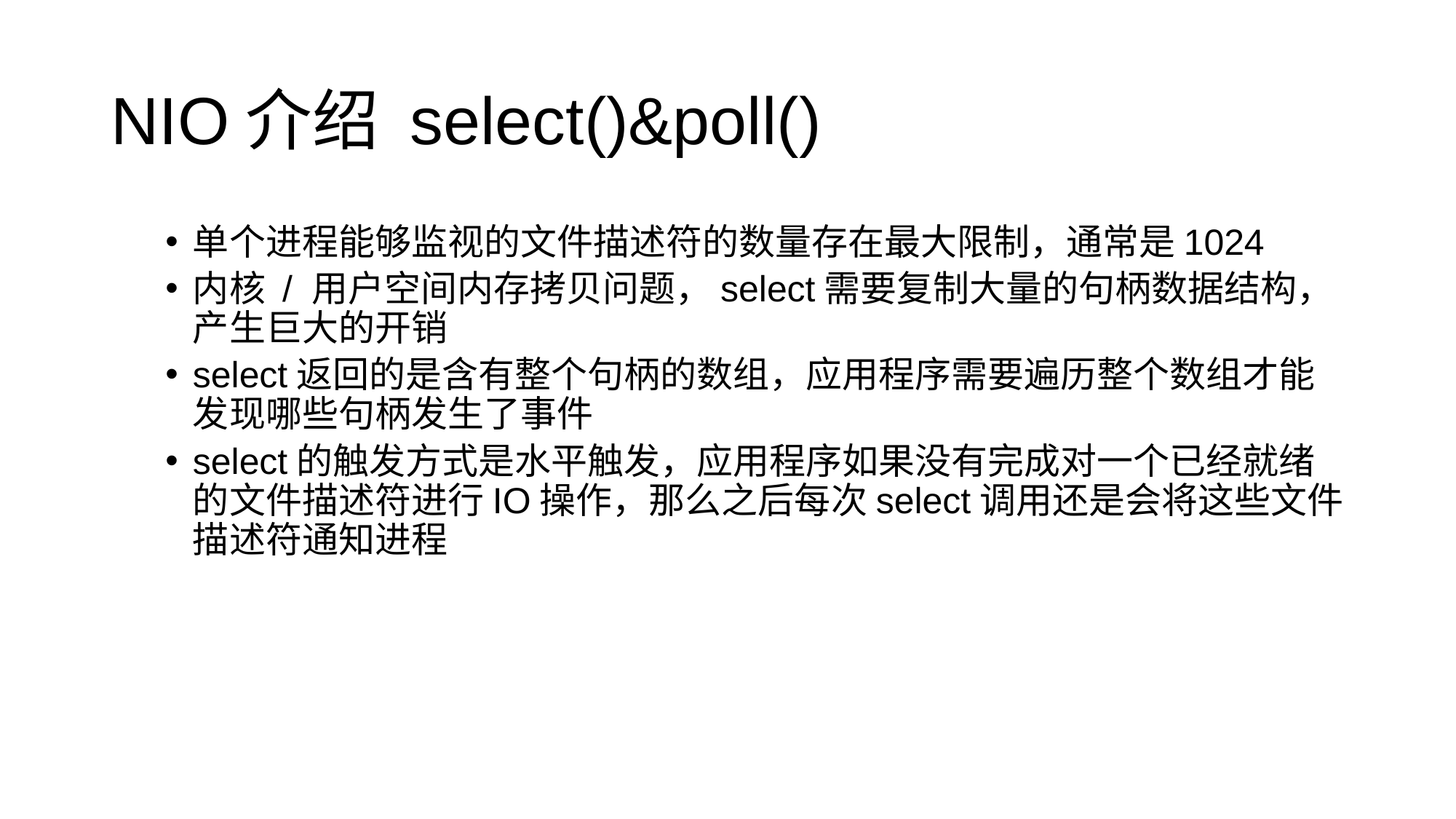

# NIO介绍 select()&poll()
单个进程能够监视的文件描述符的数量存在最大限制，通常是1024
内核 / 用户空间内存拷贝问题，select需要复制大量的句柄数据结构，产生巨大的开销
select返回的是含有整个句柄的数组，应用程序需要遍历整个数组才能发现哪些句柄发生了事件
select的触发方式是水平触发，应用程序如果没有完成对一个已经就绪的文件描述符进行IO操作，那么之后每次select调用还是会将这些文件描述符通知进程